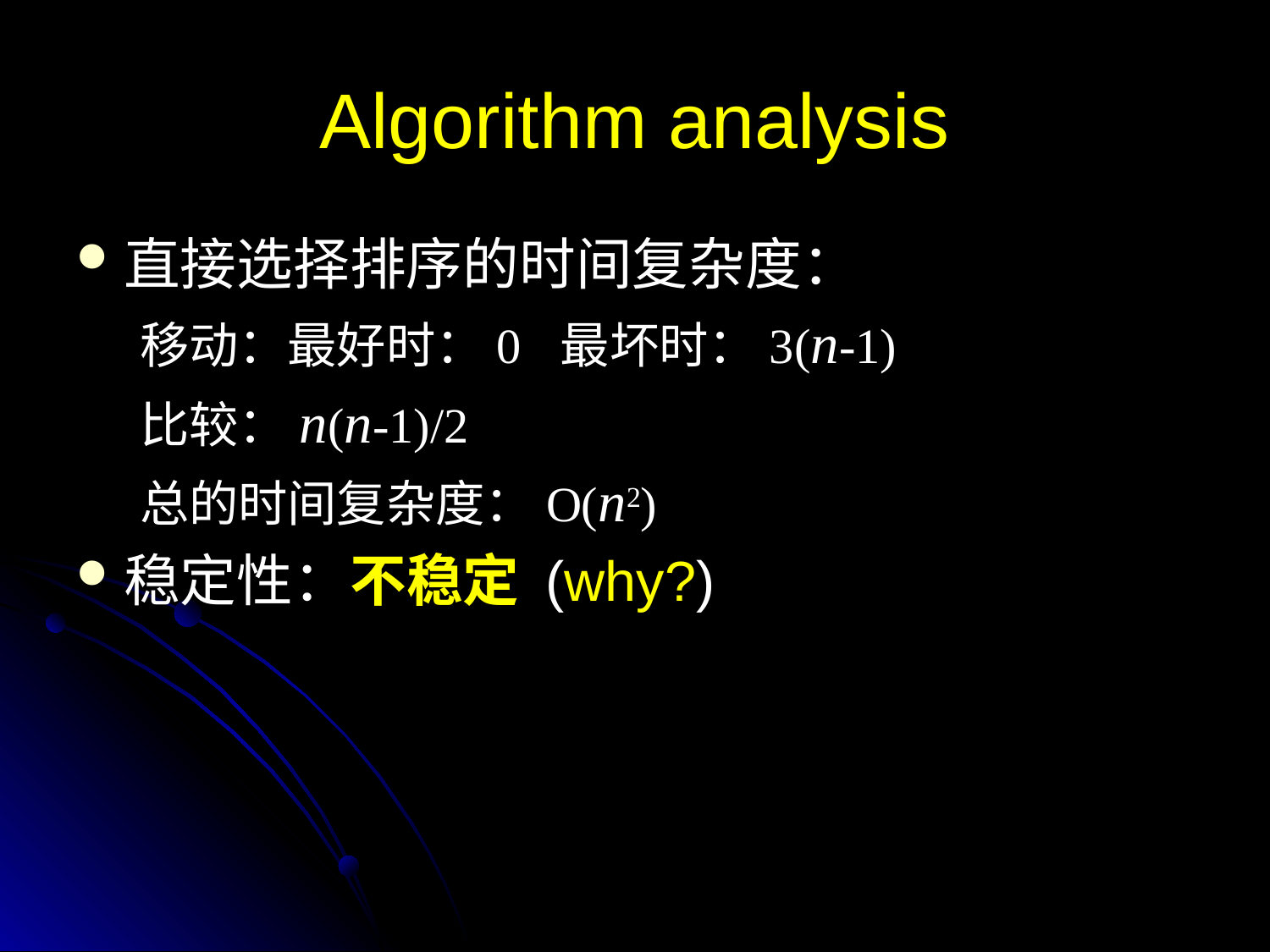

# Algorithm analysis
直接选择排序的时间复杂度：
移动：最好时：0	最坏时：3(n-1)
比较：n(n-1)/2
总的时间复杂度：O(n2)
稳定性：不稳定 (why?)